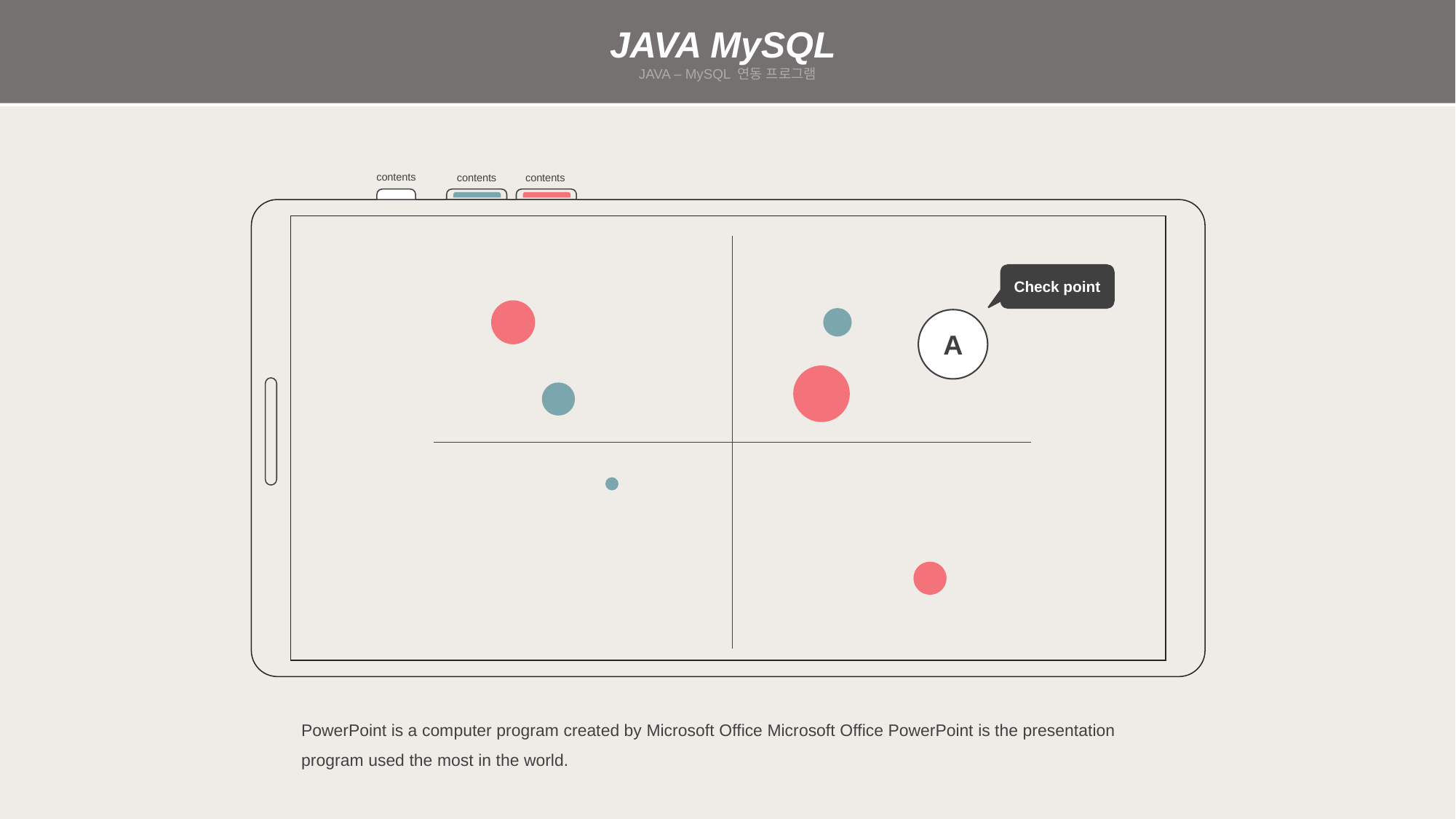

JAVA MySQL
JAVA – MySQL 연동 프로그램

contents
contents
contents

Check point

A

PowerPoint is a computer program created by Microsoft Office Microsoft Office PowerPoint is the presentation program used the most in the world.